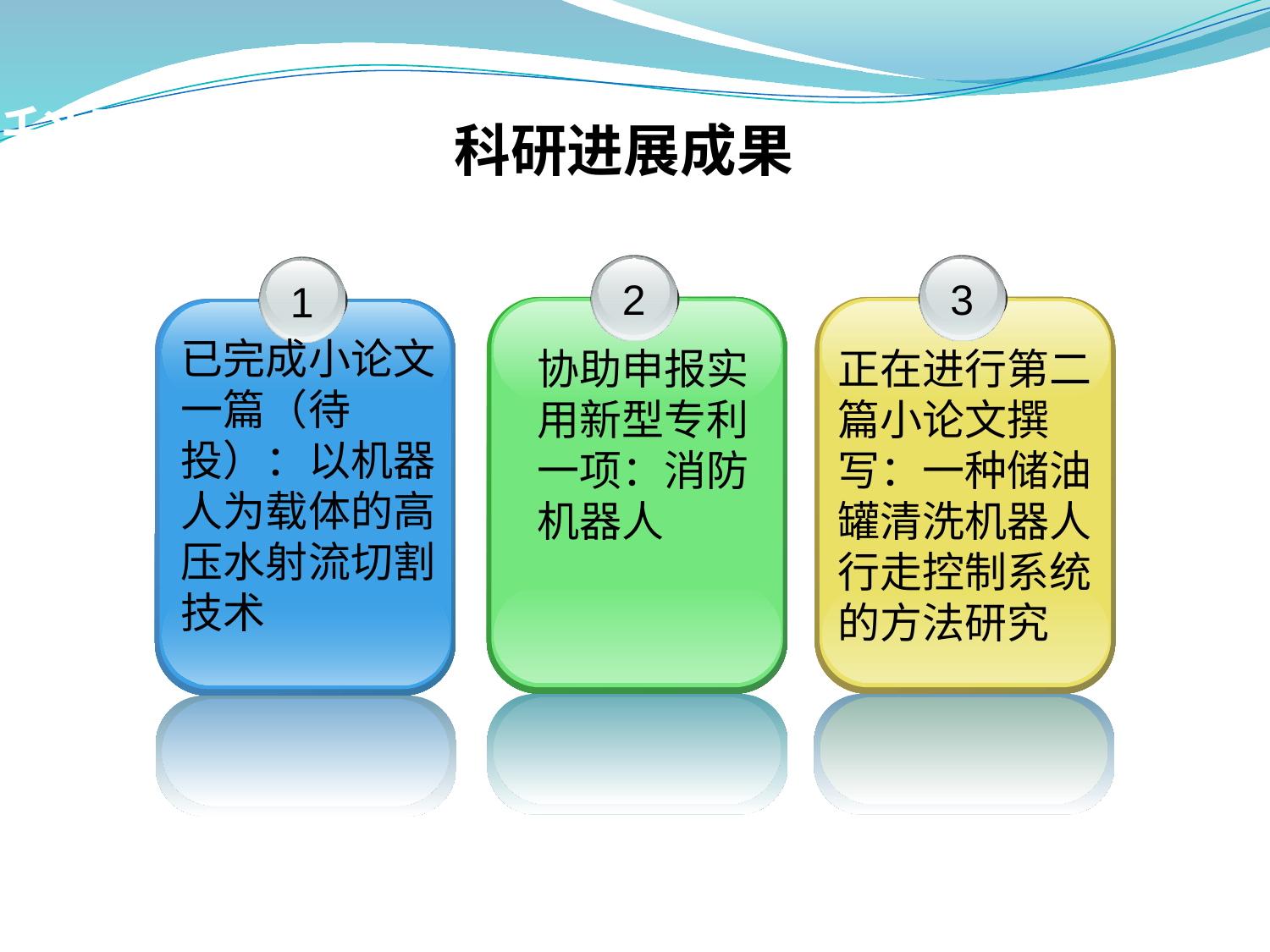

科研进展成果
科研进展成果

2
3
1

已完成小论文一篇（待投）：以机器人为载体的高压水射流切割技术
协助申报实用新型专利一项：消防机器人
正在进行第二篇小论文撰写：一种储油罐清洗机器人行走控制系统的方法研究